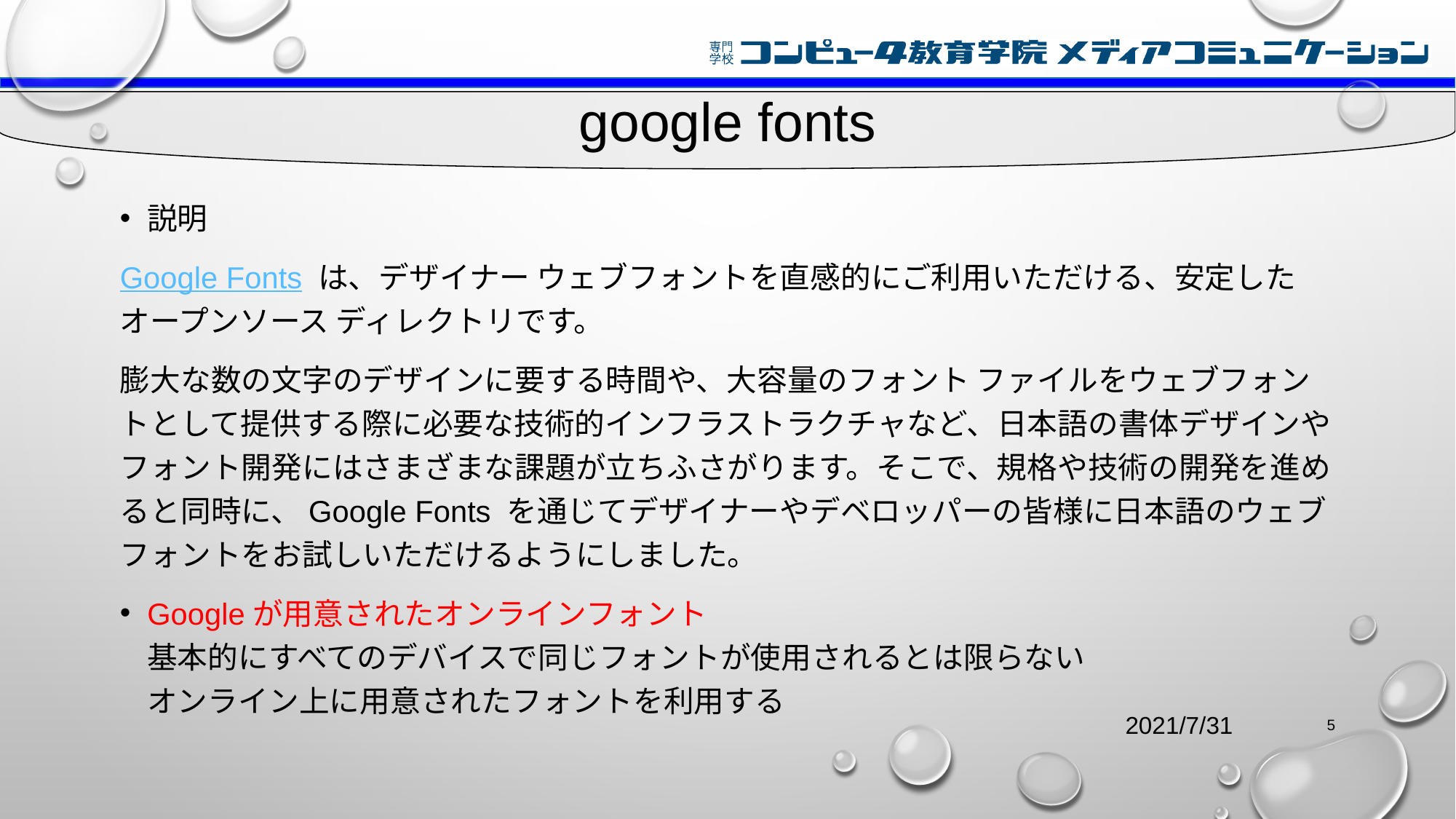

# google fonts
説明
Google Fonts は、デザイナー ウェブフォントを直感的にご利用いただける、安定したオープンソース ディレクトリです。
膨大な数の文字のデザインに要する時間や、大容量のフォント ファイルをウェブフォントとして提供する際に必要な技術的インフラストラクチャなど、日本語の書体デザインやフォント開発にはさまざまな課題が立ちふさがります。そこで、規格や技術の開発を進めると同時に、Google Fonts を通じてデザイナーやデベロッパーの皆様に日本語のウェブフォントをお試しいただけるようにしました。
Googleが用意されたオンラインフォント
基本的にすべてのデバイスで同じフォントが使用されるとは限らない
オンライン上に用意されたフォントを利用する
2021/7/31
5